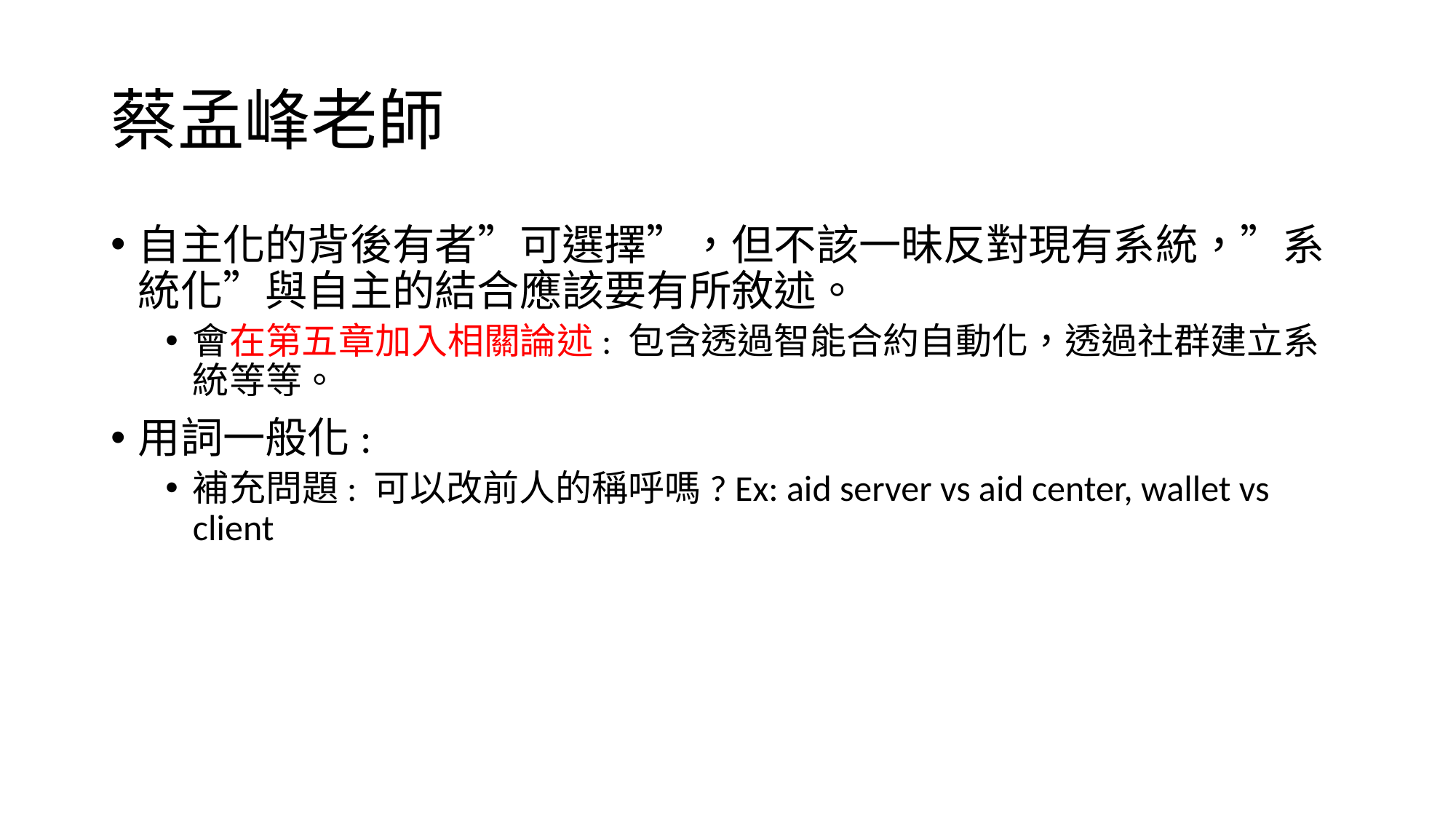

# 蔡孟峰老師
自主化的背後有者”可選擇”，但不該一昧反對現有系統，”系統化”與自主的結合應該要有所敘述。
會在第五章加入相關論述: 包含透過智能合約自動化，透過社群建立系統等等。
用詞一般化:
補充問題: 可以改前人的稱呼嗎? Ex: aid server vs aid center, wallet vs client